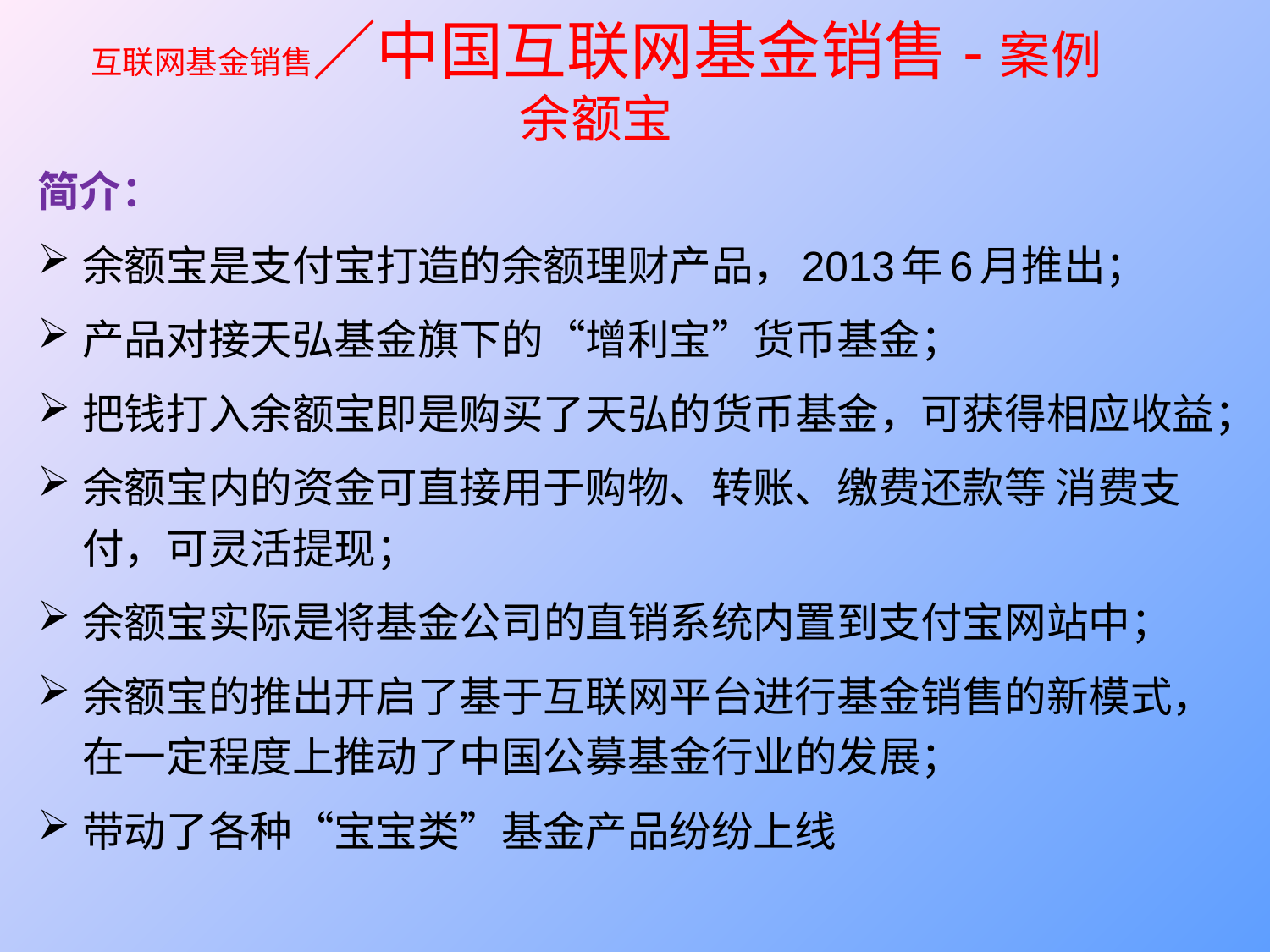

# 互联网基金销售／中国互联网基金销售-案例 余额宝
简介：
余额宝是支付宝打造的余额理财产品，2013年6月推出；
产品对接天弘基金旗下的“增利宝”货币基金；
把钱打入余额宝即是购买了天弘的货币基金，可获得相应收益；
余额宝内的资金可直接用于购物、转账、缴费还款等 消费支付，可灵活提现；
余额宝实际是将基金公司的直销系统内置到支付宝网站中；
余额宝的推出开启了基于互联网平台进行基金销售的新模式，在一定程度上推动了中国公募基金行业的发展；
带动了各种“宝宝类”基金产品纷纷上线